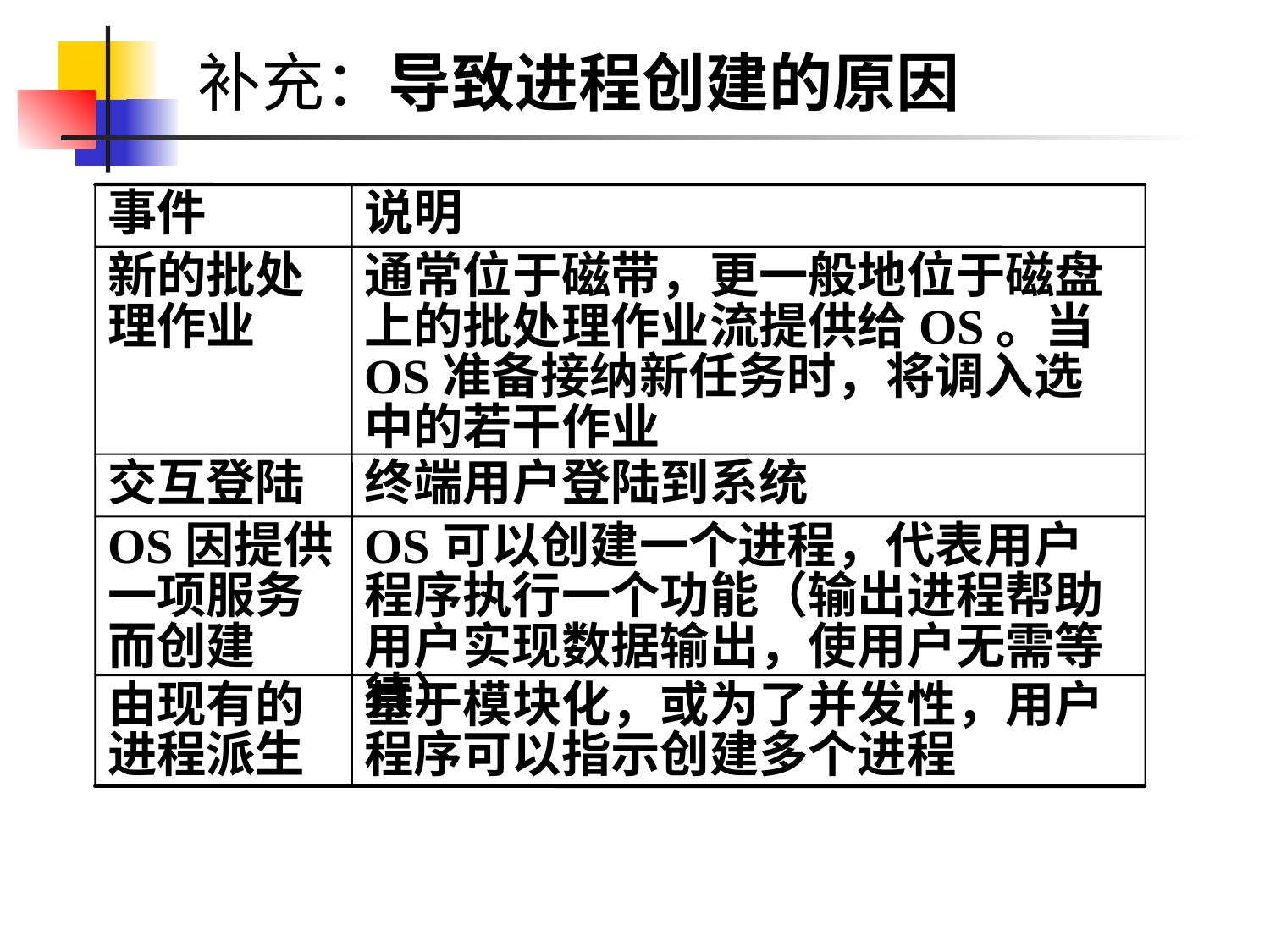

补充：导致进程创建的原因

事件

说明

新的批处理作业

通常位于磁带，更一般地位于磁盘上的批处理作业流提供给OS。当OS准备接纳新任务时，将调入选中的若干作业
交互登陆

终端用户登陆到系统
OS因提供一项服务而创建

OS可以创建一个进程，代表用户程序执行一个功能（输出进程帮助用户实现数据输出，使用户无需等待）
由现有的进程派生

基于模块化，或为了并发性，用户程序可以指示创建多个进程